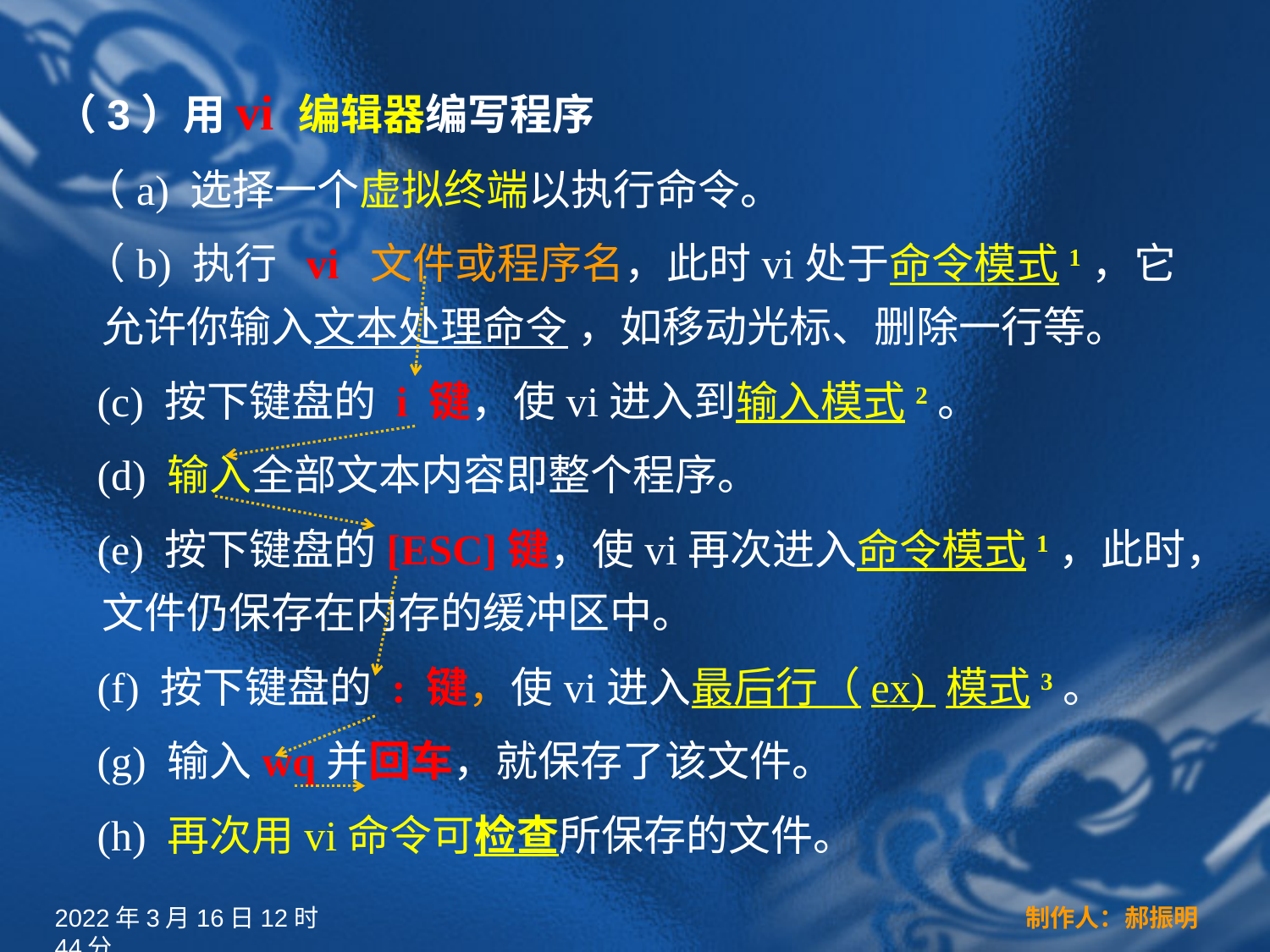

（3）用vi 编辑器编写程序
  （a) 选择一个虚拟终端以执行命令。
  （b) 执行  vi  文件或程序名，此时vi处于命令模式1，它允许你输入文本处理命令 ，如移动光标、删除一行等。
    (c) 按下键盘的 i 键，使vi进入到输入模式2。
    (d) 输入全部文本内容即整个程序。
    (e) 按下键盘的[ESC]键，使vi再次进入命令模式1，此时，文件仍保存在内存的缓冲区中。
    (f) 按下键盘的 : 键，使vi进入最后行（ex) 模式3。
    (g) 输入wq并回车，就保存了该文件。
    (h) 再次用vi命令可检查所保存的文件。
2022年3月16日12时44分
制作人：郝振明